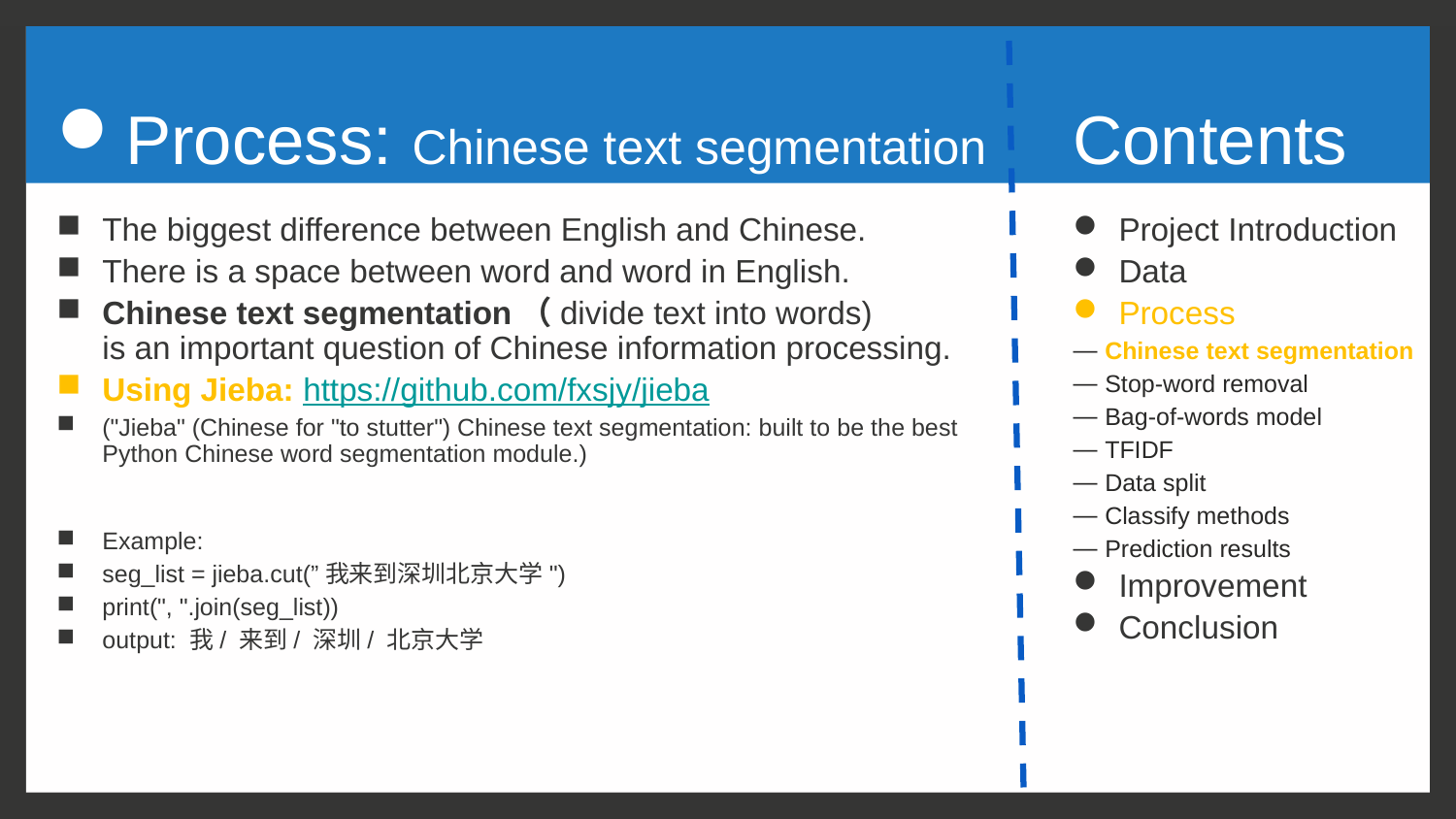

# Process: Chinese text segmentation
Contents
The biggest difference between English and Chinese.
There is a space between word and word in English.
Chinese text segmentation（divide text into words) is an important question of Chinese information processing.
Using Jieba: https://github.com/fxsjy/jieba
("Jieba" (Chinese for "to stutter") Chinese text segmentation: built to be the best Python Chinese word segmentation module.)

Example:
seg_list = jieba.cut(”我来到深圳北京大学")
print(", ".join(seg_list))
output: 我/ 来到/ 深圳/ 北京大学
Project Introduction
Data
Process
Chinese text segmentation
Stop-word removal
Bag-of-words model
TFIDF
Data split
Classify methods
Prediction results
Improvement
Conclusion